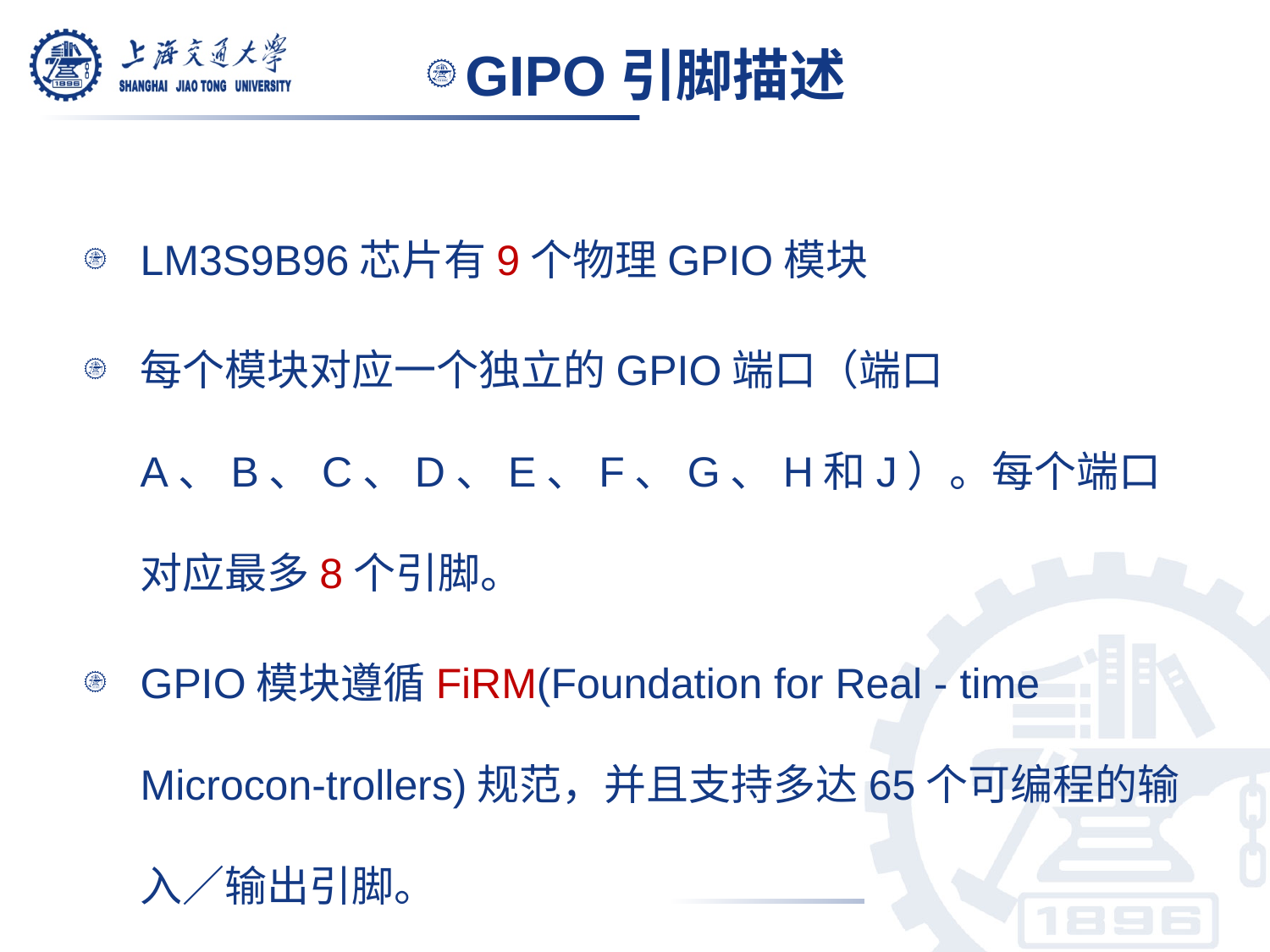

GIPO引脚描述
LM3S9B96芯片有9个物理GPIO模块
每个模块对应一个独立的GPIO端口（端口A、B、C、D、E、F、G、H和J）。每个端口对应最多8个引脚。
GPIO模块遵循FiRM(Foundation for Real - time Microcon-trollers)规范，并且支持多达65个可编程的输入／输出引脚。